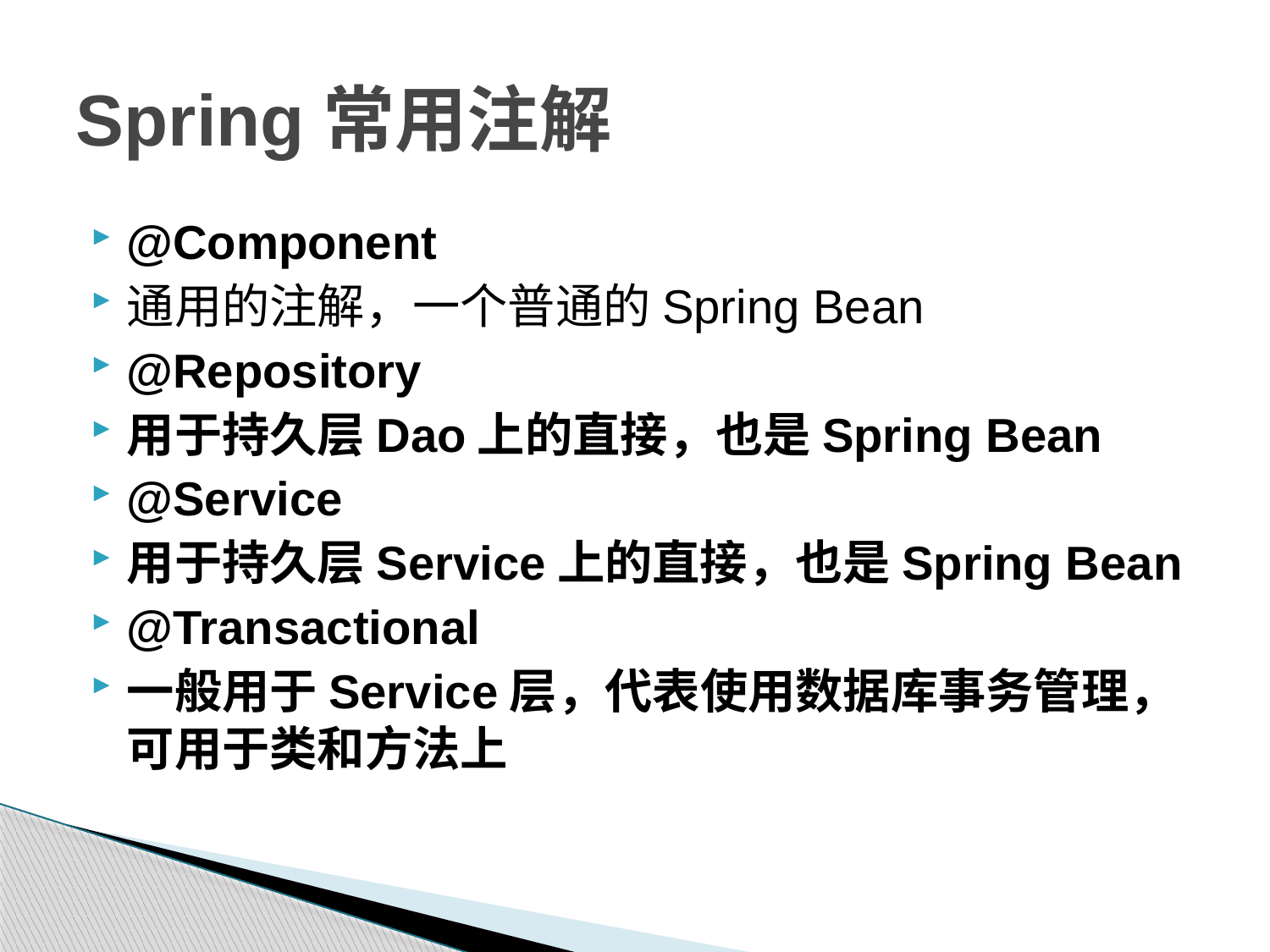

# Spring常用注解
@Component
通用的注解，一个普通的Spring Bean
@Repository
用于持久层Dao上的直接，也是Spring Bean
@Service
用于持久层Service上的直接，也是Spring Bean
@Transactional
一般用于Service层，代表使用数据库事务管理，可用于类和方法上